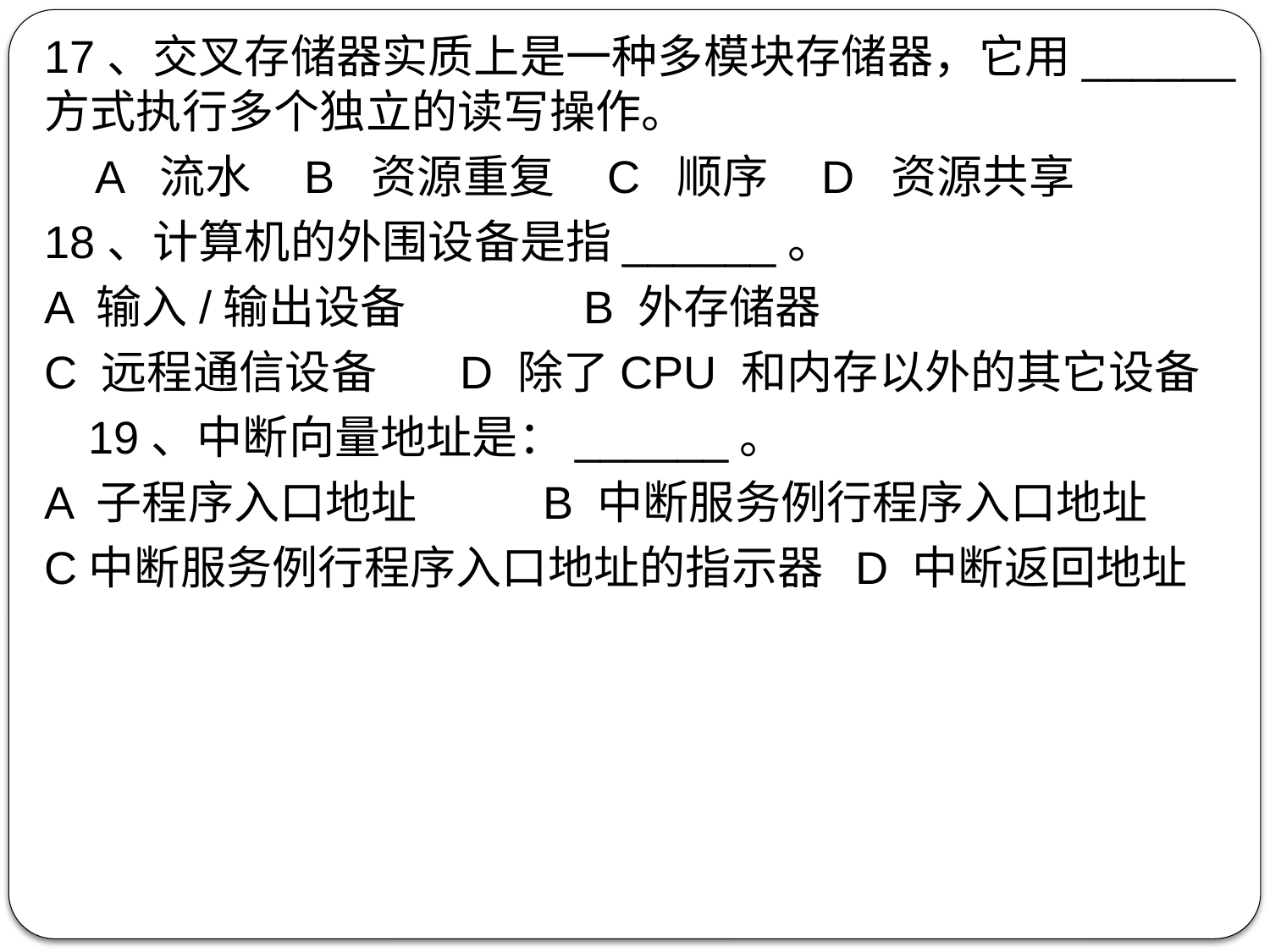

17、交叉存储器实质上是一种多模块存储器，它用______方式执行多个独立的读写操作。
    A  流水    B  资源重复    C  顺序    D  资源共享
18、计算机的外围设备是指______。
A 输入/输出设备                B 外存储器
C 远程通信设备       D 除了CPU 和内存以外的其它设备
19、中断向量地址是：______。
A 子程序入口地址           B 中断服务例行程序入口地址
C中断服务例行程序入口地址的指示器  D 中断返回地址

#